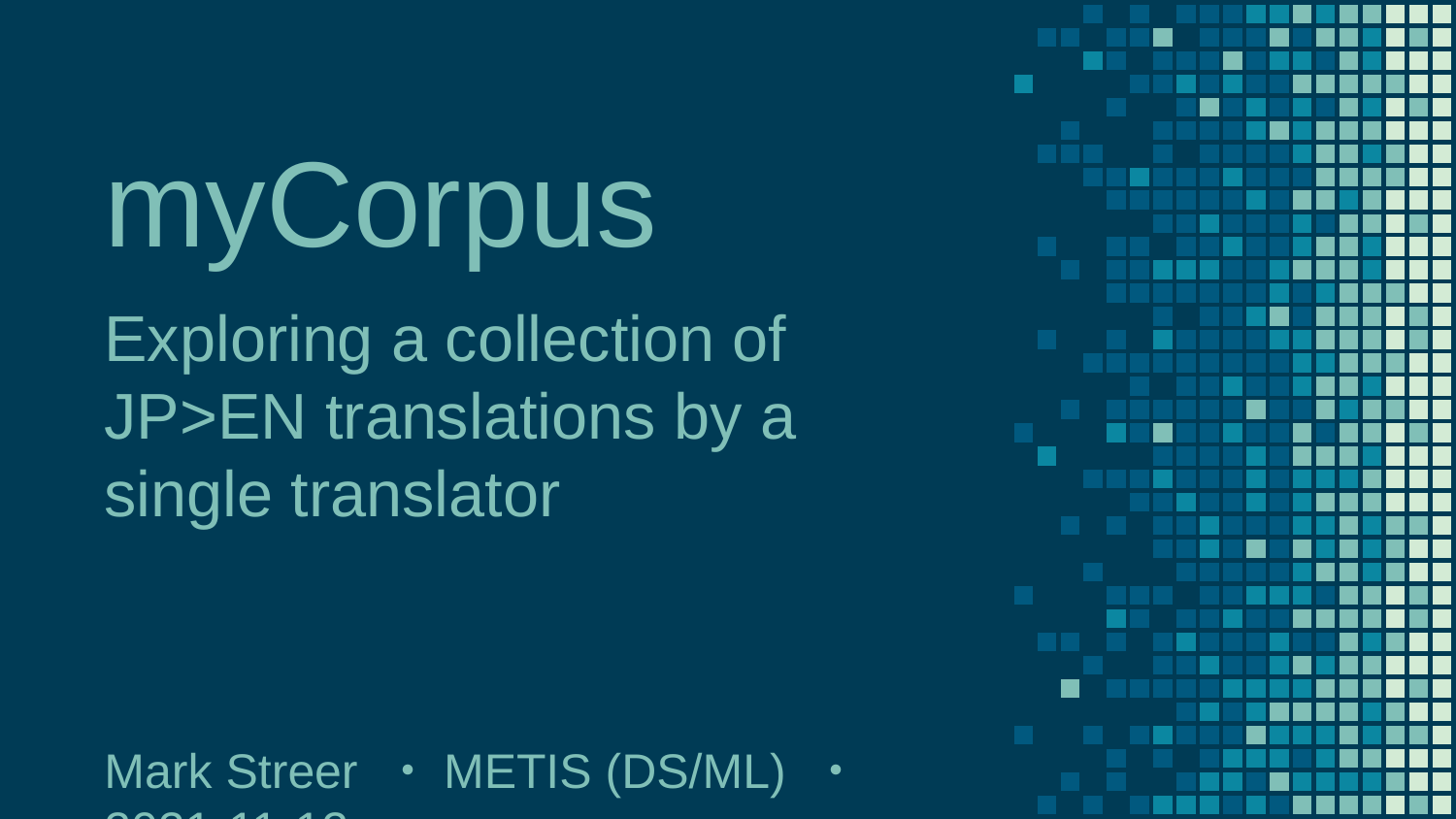

# myCorpus
Exploring a collection of JP>EN translations by a single translator
Mark Streer ・METIS (DS/ML) ・ 2021-11-12